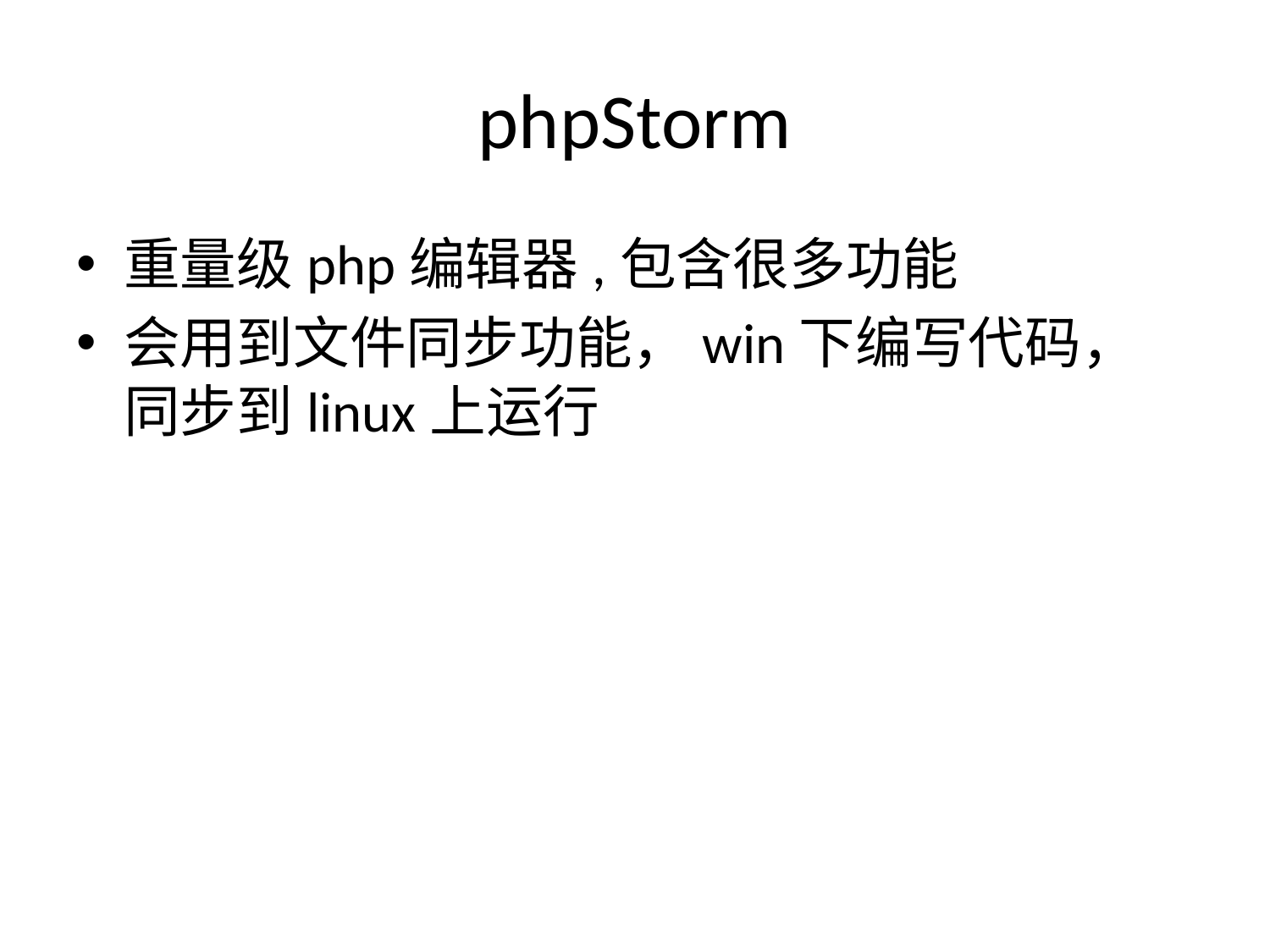

# phpStorm
重量级php编辑器,包含很多功能
会用到文件同步功能，win下编写代码，同步到linux上运行